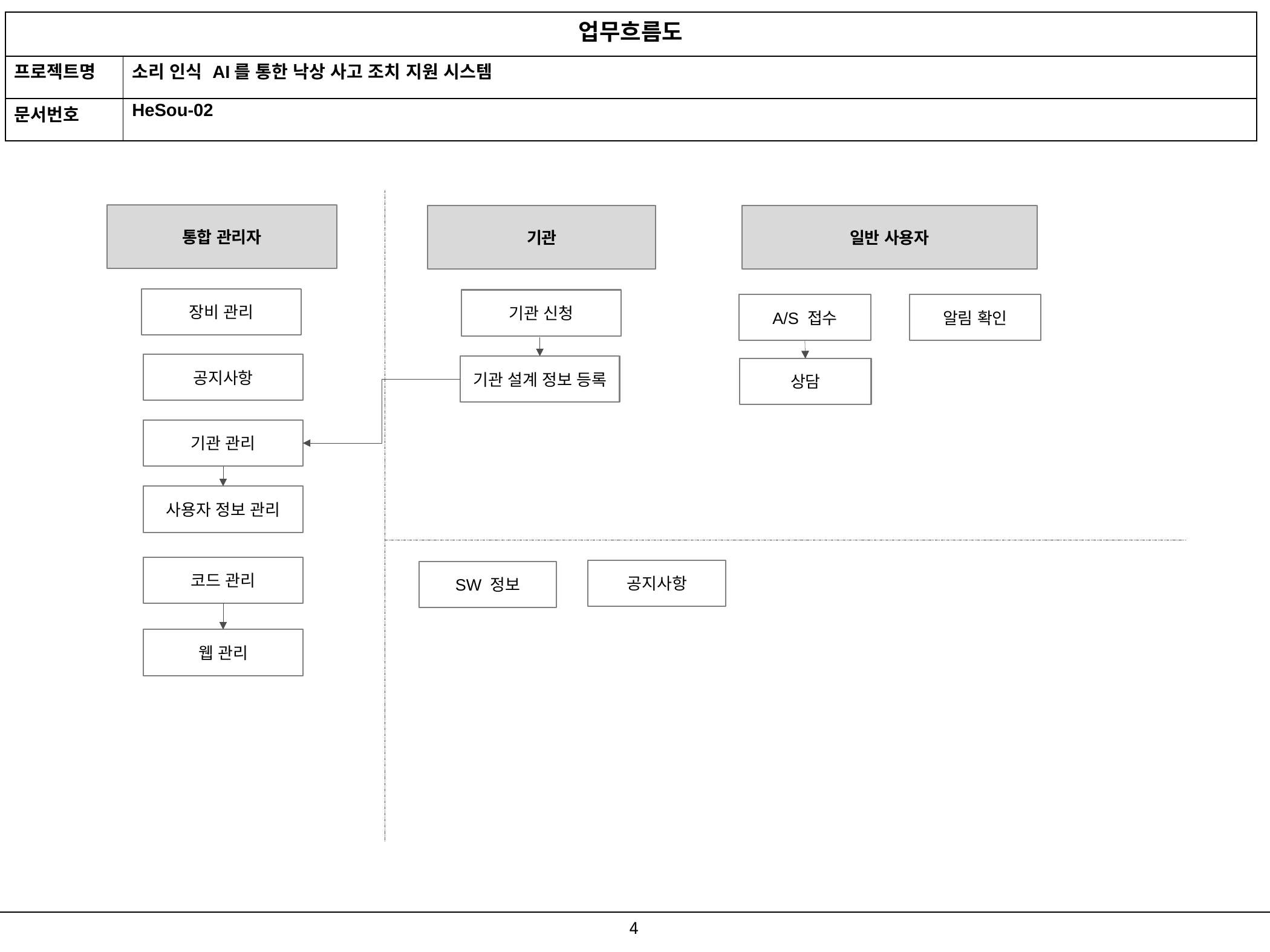

| 업무흐름도 |  |
| --- | --- |
| 프로젝트명 | 소리 인식 AI를 통한 낙상 사고 조치 지원 시스템 |
| 문서번호 | HeSou-02 |

통합 관리자
일반 사용자
기관
장비 관리
기관 신청
A/S 접수
알림 확인
공지사항
기관 설계 정보 등록
상담
기관 관리
사용자 정보 관리
코드 관리
공지사항
SW 정보
웹 관리